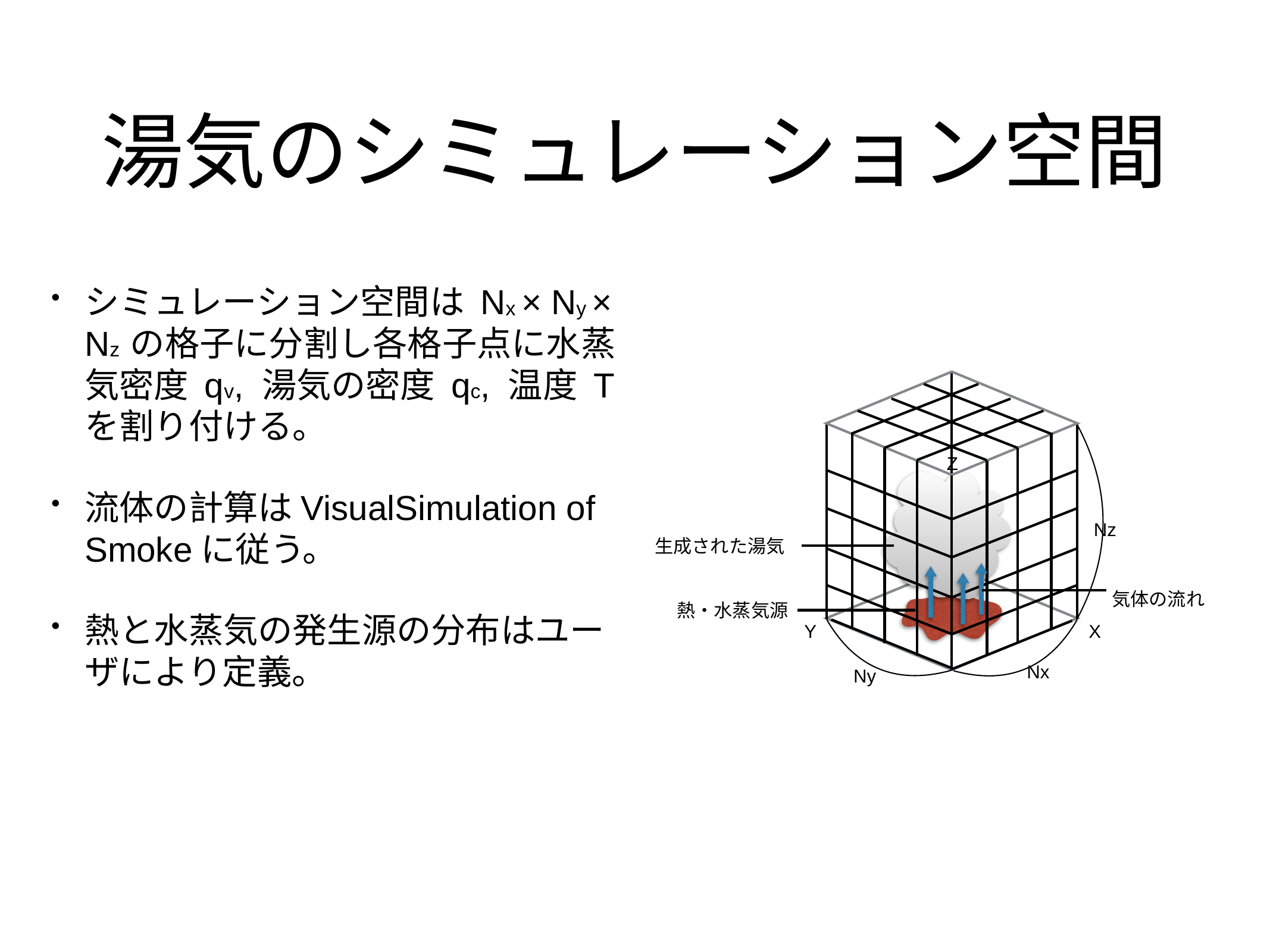

# 湯気のシミュレーション空間
シミュレーション空間は Nx × Ny × Nz の格子に分割し各格子点に水蒸気密度 qv, 湯気の密度 qc, 温度 T を割り付ける。
流体の計算はVisualSimulation of Smokeに従う。
熱と水蒸気の発生源の分布はユーザにより定義。

Z

Nz

生成された湯気

気体の流れ

熱・水蒸気源

Y
X

Nx
Ny